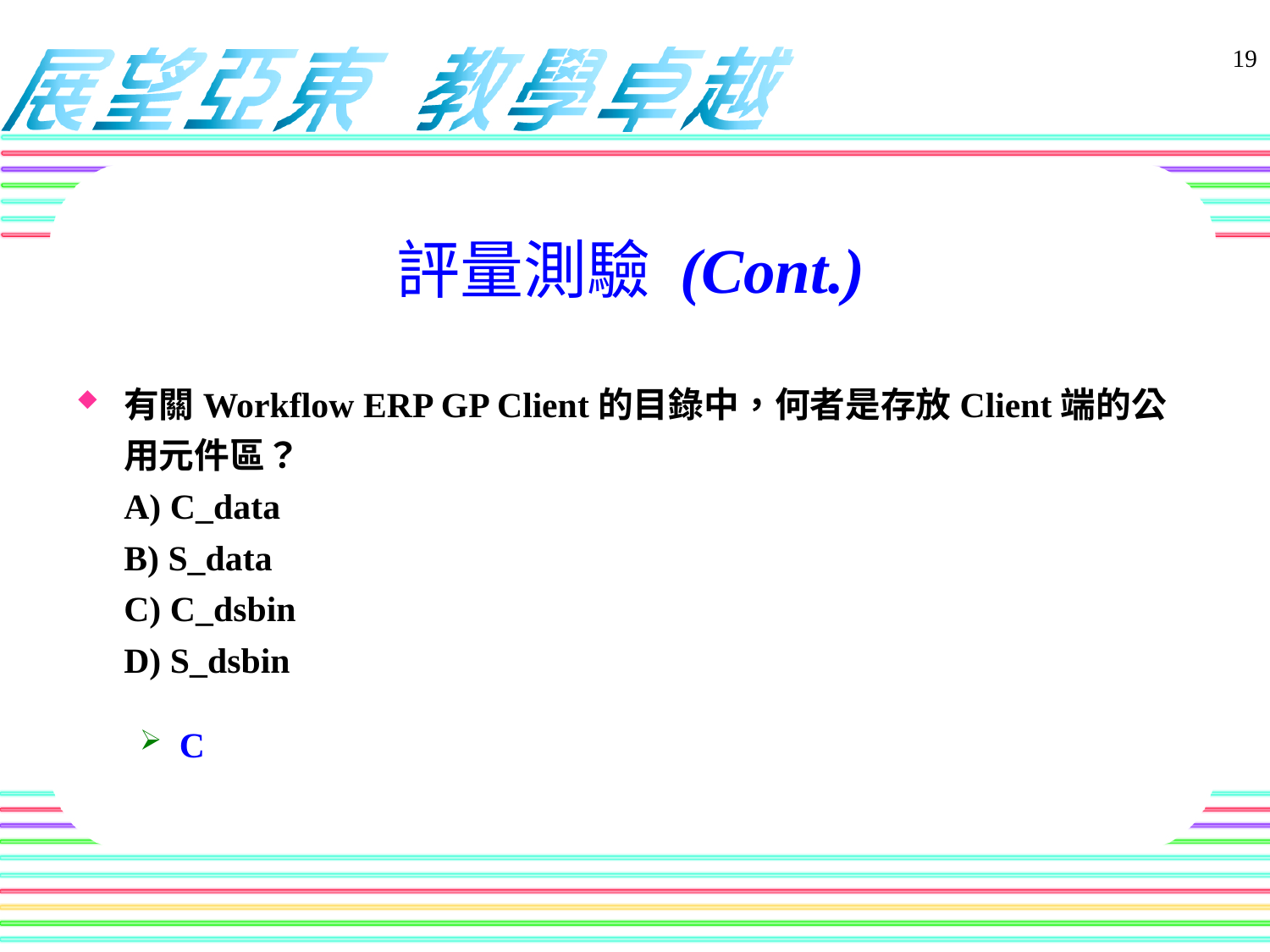

評量測驗 (Cont.)
有關Workflow ERP GP Client的目錄中，何者是存放Client端的公用元件區？
A) C_data
B) S_data
C) C_dsbin
D) S_dsbin
C